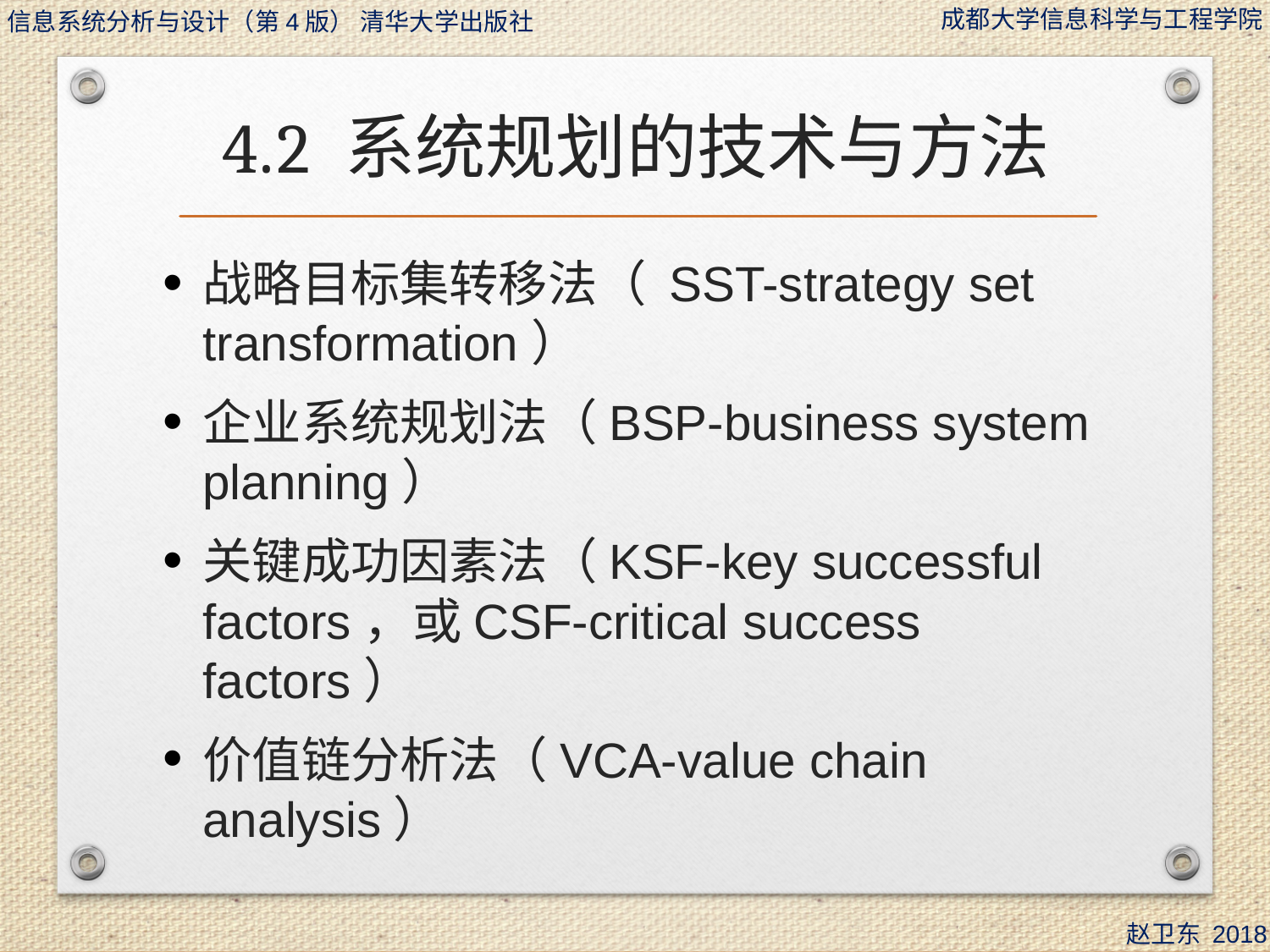

# 4.2 系统规划的技术与方法
战略目标集转移法（ SST-strategy set transformation）
企业系统规划法（BSP-business system planning）
关键成功因素法（KSF-key successful factors，或CSF-critical success factors）
价值链分析法（VCA-value chain analysis）